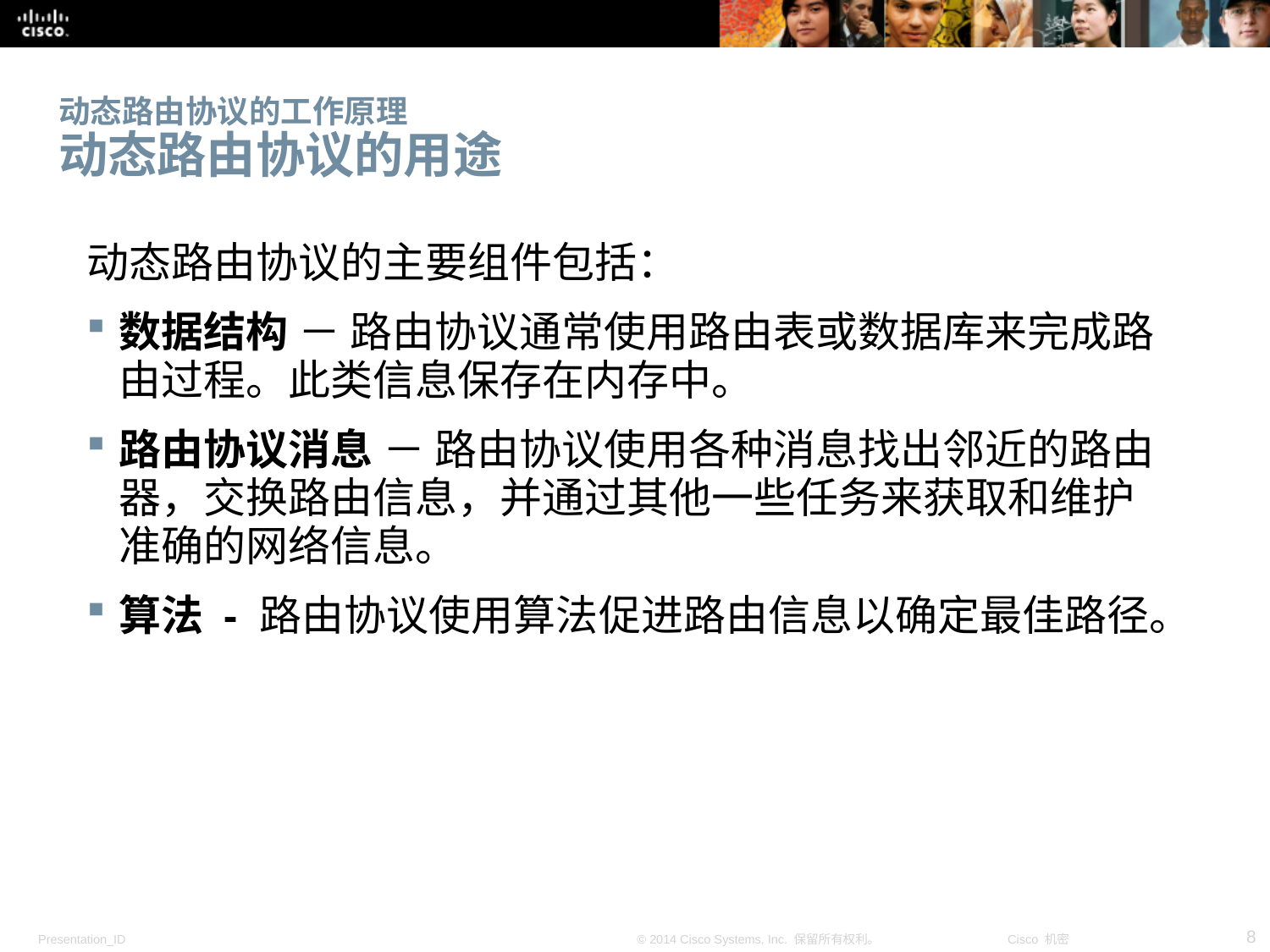

# 动态路由协议的工作原理 动态路由协议的用途
动态路由协议的主要组件包括：
数据结构 － 路由协议通常使用路由表或数据库来完成路由过程。此类信息保存在内存中。
路由协议消息 － 路由协议使用各种消息找出邻近的路由器，交换路由信息，并通过其他一些任务来获取和维护准确的网络信息。
算法 - 路由协议使用算法促进路由信息以确定最佳路径。